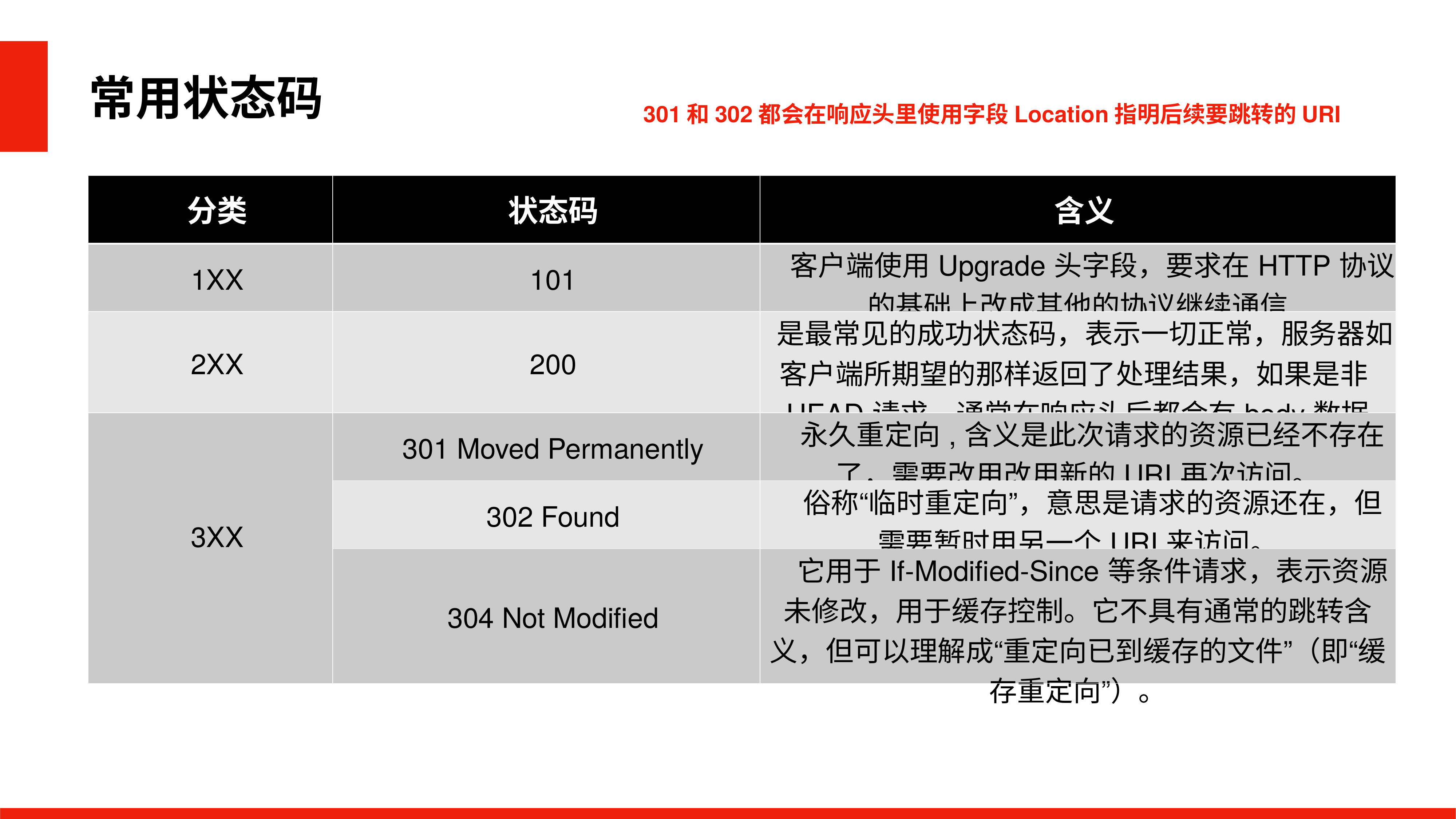

常用状态码
 301和302都会在响应头里使用字段Location指明后续要跳转的URI
| 分类 | 状态码 | 含义 |
| --- | --- | --- |
| 1XX | 101 | 客户端使用Upgrade头字段，要求在HTTP协议的基础上改成其他的协议继续通信 |
| 2XX | 200 | 是最常见的成功状态码，表示一切正常，服务器如客户端所期望的那样返回了处理结果，如果是非HEAD请求，通常在响应头后都会有body数据 |
| 3XX | 301 Moved Permanently | 永久重定向,含义是此次请求的资源已经不存在了，需要改用改用新的URI再次访问。 |
|  | 302 Found | 俗称“临时重定向”，意思是请求的资源还在，但需要暂时用另一个URI来访问。 |
|  | 304 Not Modified | 它用于If-Modified-Since等条件请求，表示资源未修改，用于缓存控制。它不具有通常的跳转含义，但可以理解成“重定向已到缓存的文件”（即“缓存重定向”）。 |

24